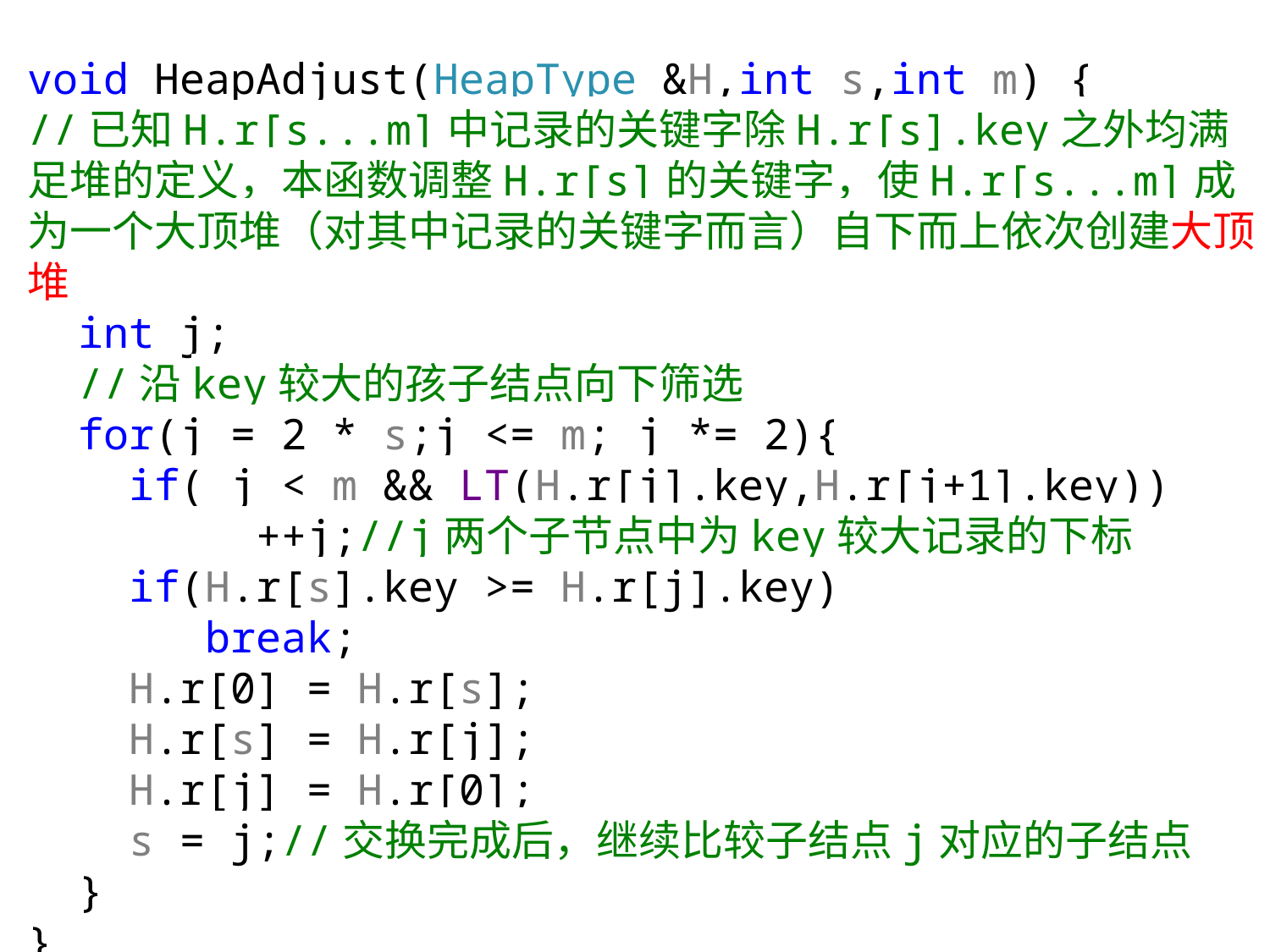

void HeapAdjust(HeapType &H,int s,int m) {
//已知H.r[s...m]中记录的关键字除H.r[s].key之外均满足堆的定义，本函数调整H.r[s]的关键字，使H.r[s...m]成为一个大顶堆（对其中记录的关键字而言）自下而上依次创建大顶堆
  int j;
  //沿key较大的孩子结点向下筛选
  for(j = 2 * s;j <= m; j *= 2){
    if( j < m && LT(H.r[j].key,H.r[j+1].key))
         ++j;//j两个子节点中为key较大记录的下标
    if(H.r[s].key >= H.r[j].key)
       break;
    H.r[0] = H.r[s];
    H.r[s] = H.r[j];
    H.r[j] = H.r[0];
    s = j;//交换完成后，继续比较子结点j对应的子结点
  }
}